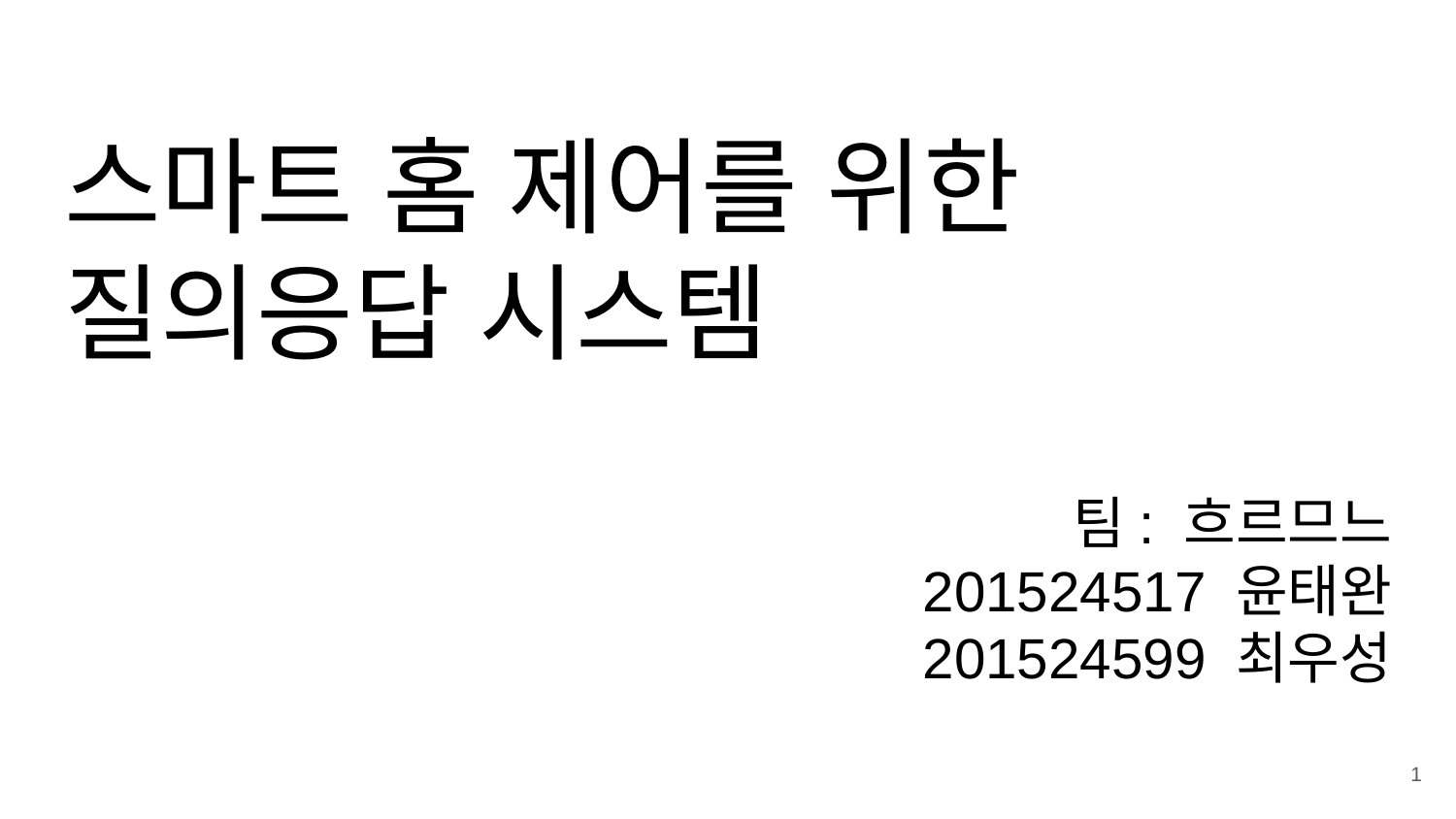

# 스마트 홈 제어를 위한 질의응답 시스템
팀: 흐르므느
201524517 윤태완
201524599 최우성
1